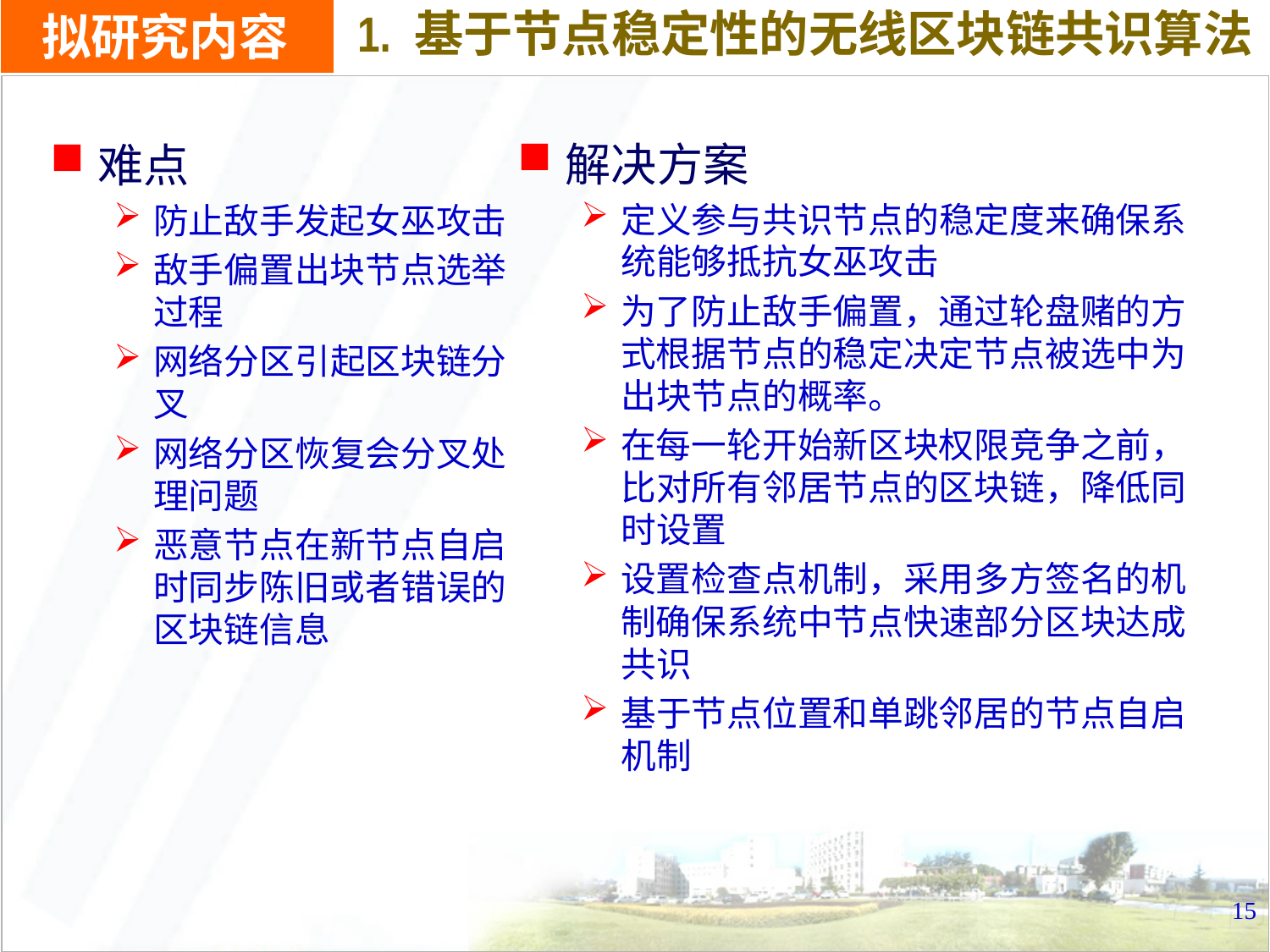

1. 基于节点稳定性的无线区块链共识算法
# 拟研究内容

解决方案
定义参与共识节点的稳定度来确保系统能够抵抗女巫攻击
为了防止敌手偏置，通过轮盘赌的方式根据节点的稳定决定节点被选中为出块节点的概率。
在每一轮开始新区块权限竞争之前，比对所有邻居节点的区块链，降低同时设置
设置检查点机制，采用多方签名的机制确保系统中节点快速部分区块达成共识
基于节点位置和单跳邻居的节点自启机制
难点
防止敌手发起女巫攻击
敌手偏置出块节点选举过程
网络分区引起区块链分叉
网络分区恢复会分叉处理问题
恶意节点在新节点自启时同步陈旧或者错误的区块链信息
15